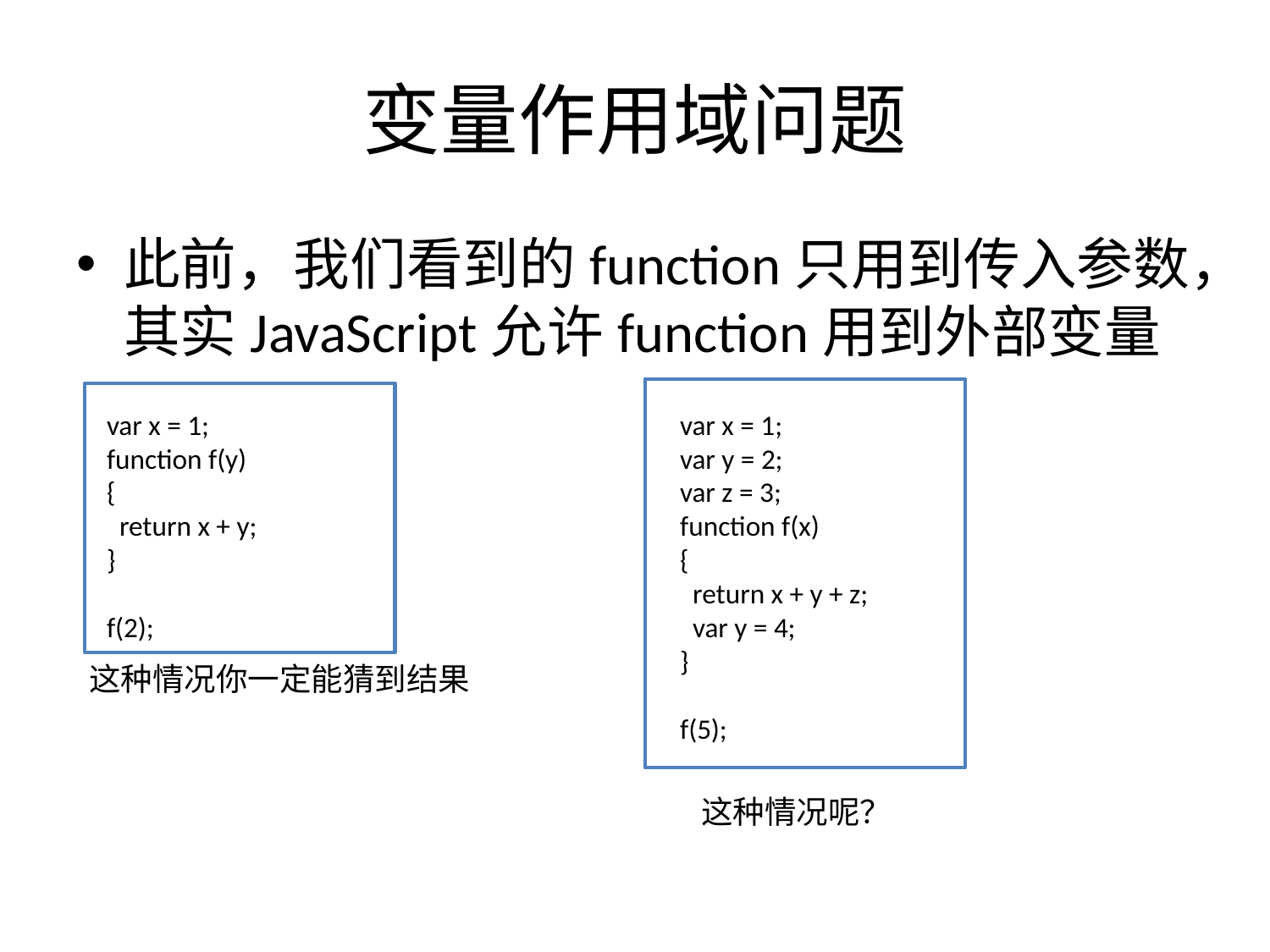

# 变量作用域问题
此前，我们看到的function只用到传入参数，其实JavaScript允许function用到外部变量

var x = 1;
function f(y)
{
  return x + y;
}

f(2);
var x = 1;
var y = 2;
var z = 3;
function f(x)
{
  return x + y + z;
  var y = 4;
}

f(5);
这种情况你一定能猜到结果
这种情况呢？